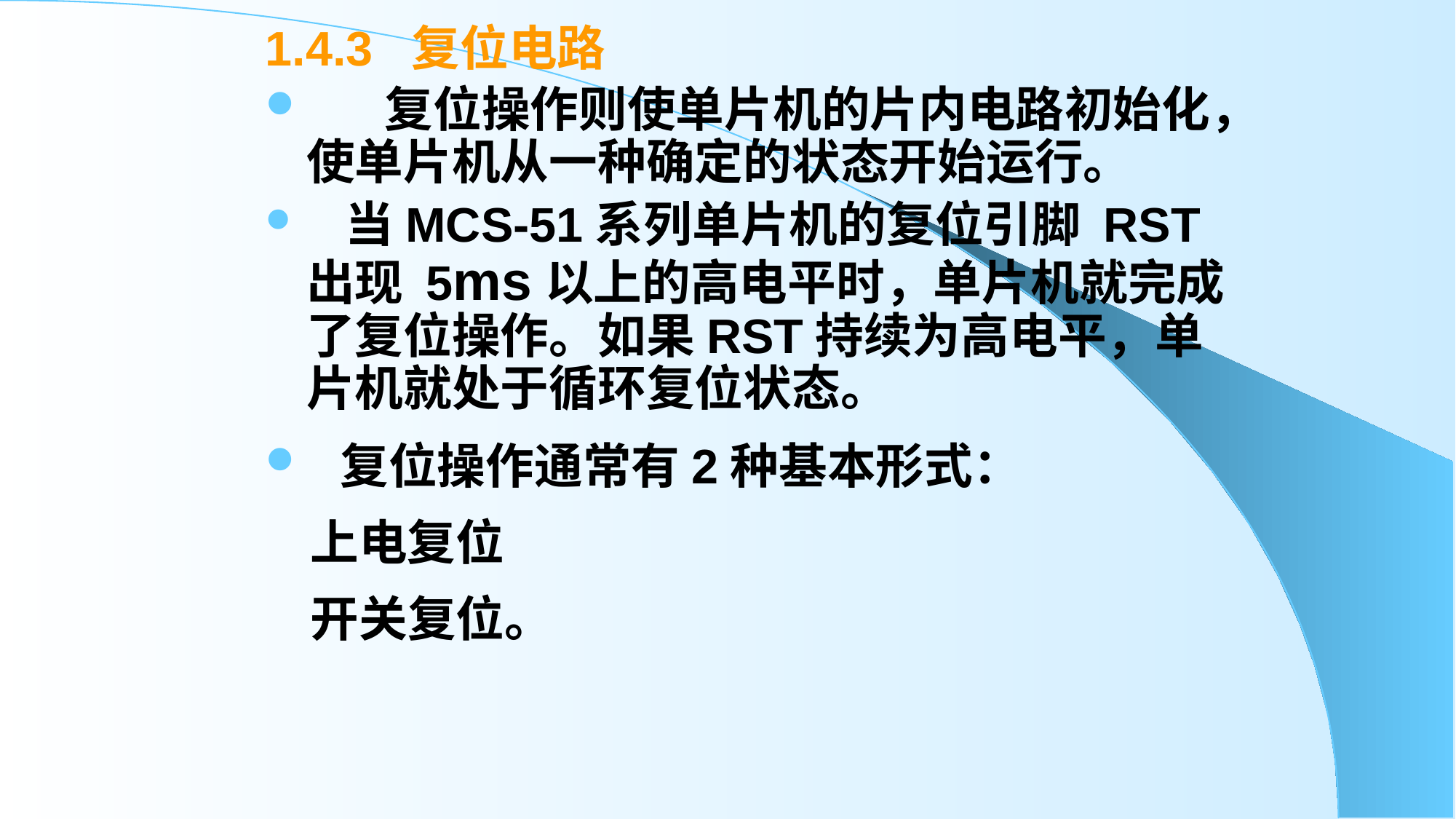

1.4.3  复位电路
      复位操作则使单片机的片内电路初始化，使单片机从一种确定的状态开始运行。
   当MCS-51系列单片机的复位引脚 RST出现 5ms以上的高电平时，单片机就完成了复位操作。如果RST持续为高电平，单片机就处于循环复位状态。
  复位操作通常有2种基本形式：
   上电复位
   开关复位。